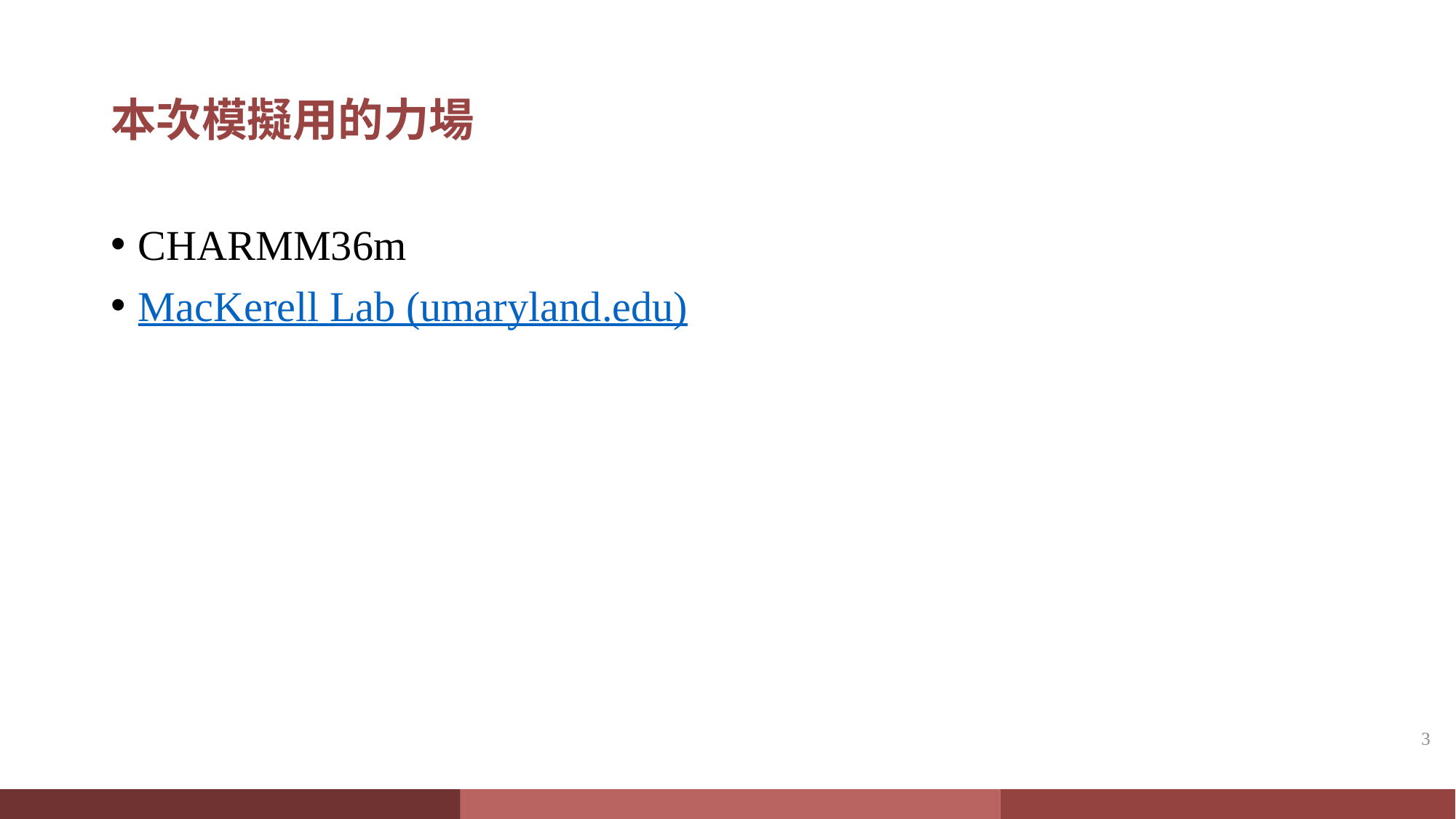

# 本次模擬用的力場
CHARMM36m
MacKerell Lab (umaryland.edu)
3